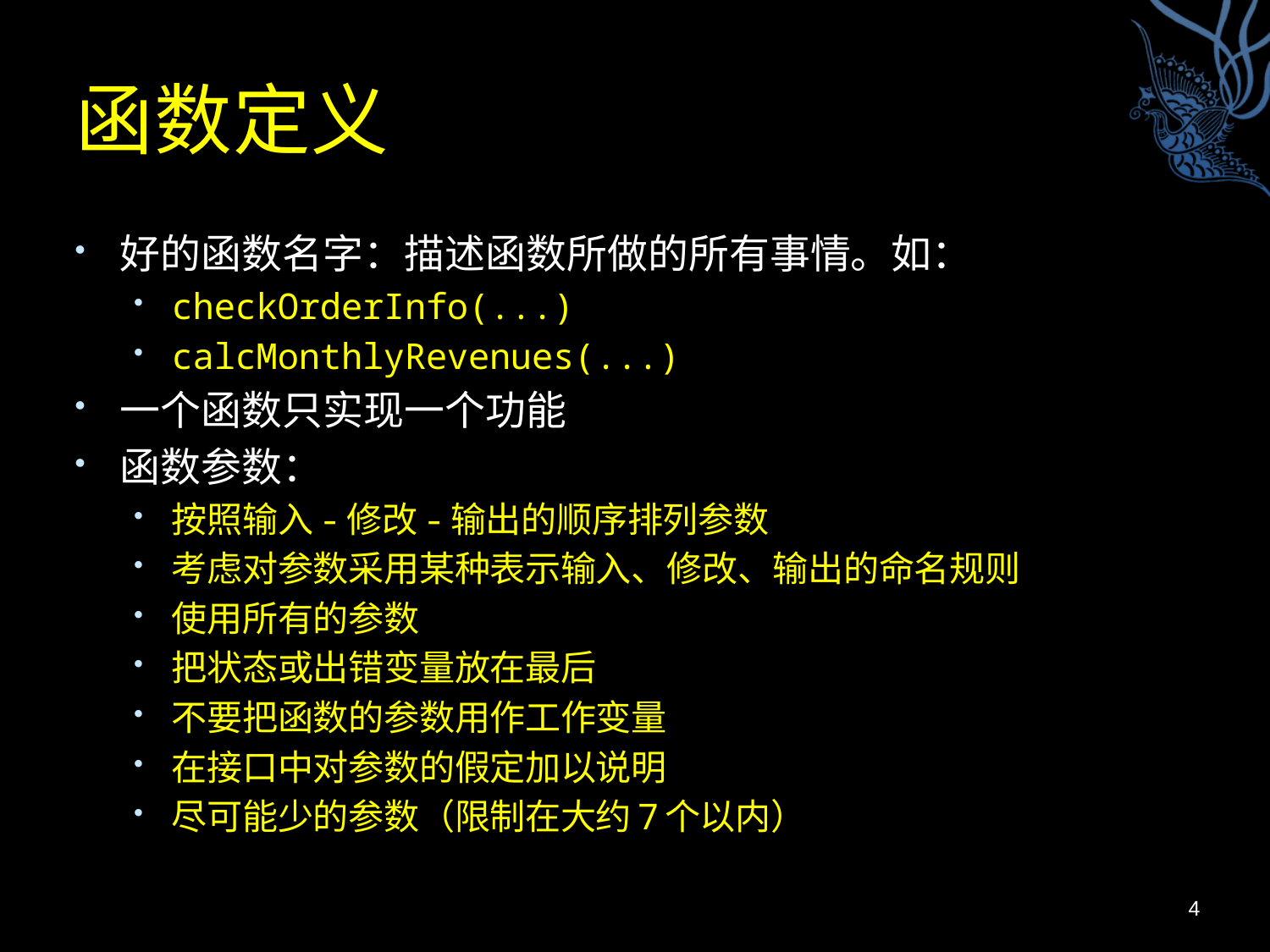

# 函数定义
好的函数名字：描述函数所做的所有事情。如：
checkOrderInfo(...)
calcMonthlyRevenues(...)
一个函数只实现一个功能
函数参数：
按照输入-修改-输出的顺序排列参数
考虑对参数采用某种表示输入、修改、输出的命名规则
使用所有的参数
把状态或出错变量放在最后
不要把函数的参数用作工作变量
在接口中对参数的假定加以说明
尽可能少的参数（限制在大约7个以内）

4